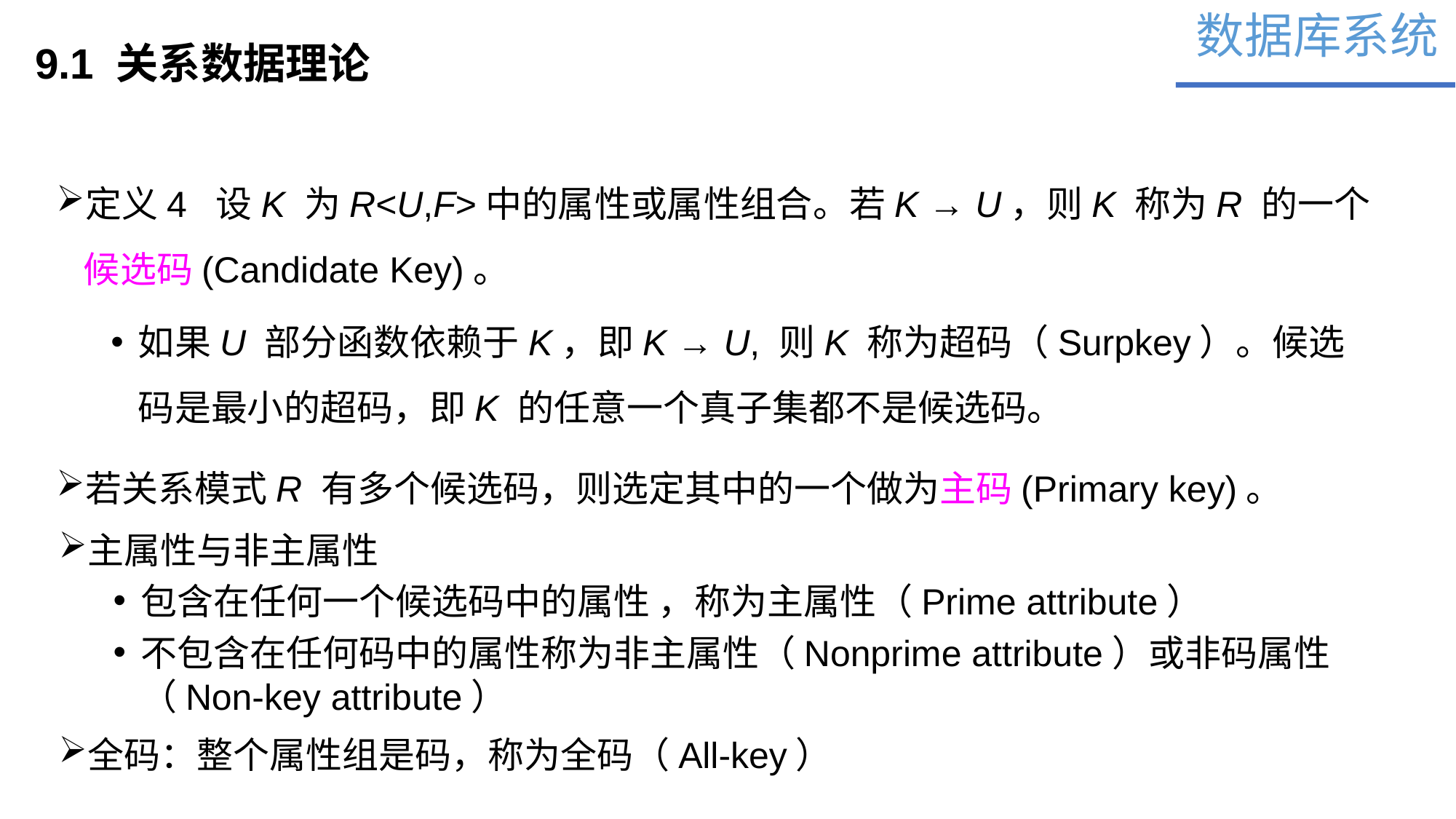

数据库系统
9.1 关系数据理论

定义4  设K 为R<U,F>中的属性或属性组合。若K → U，则K 称为R 的一个候选码(Candidate Key)。
如果U 部分函数依赖于K，即K → U, 则K 称为超码（Surpkey）。候选码是最小的超码，即K 的任意一个真子集都不是候选码。
若关系模式R 有多个候选码，则选定其中的一个做为主码(Primary key)。
主属性与非主属性
包含在任何一个候选码中的属性 ，称为主属性（Prime attribute）
不包含在任何码中的属性称为非主属性（Nonprime attribute）或非码属性（Non-key attribute）
全码：整个属性组是码，称为全码（All-key）